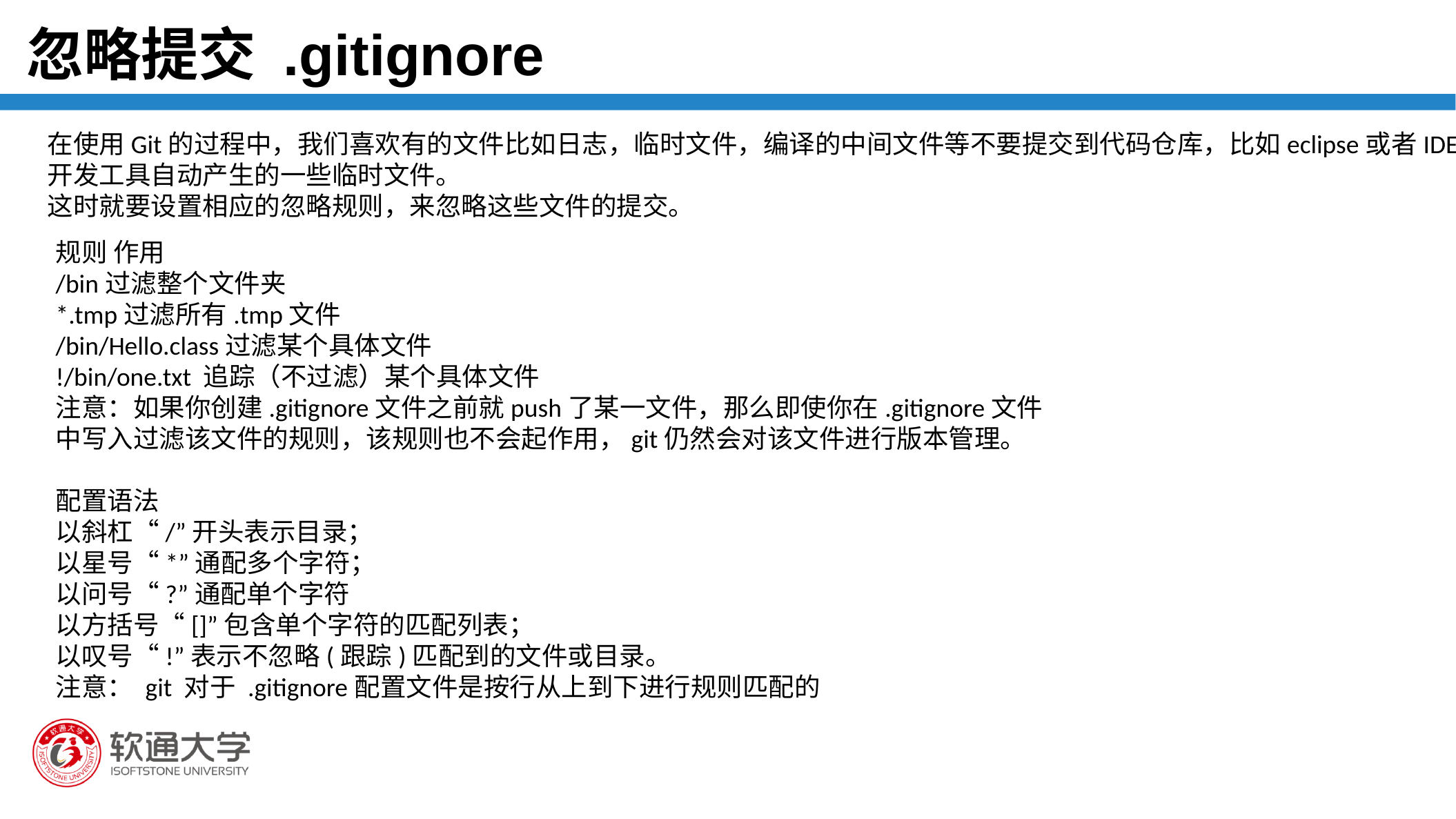

忽略提交 .gitignore

在使用Git的过程中，我们喜欢有的文件比如日志，临时文件，编译的中间文件等不要提交到代码仓库，比如eclipse或者IDEA
开发工具自动产生的一些临时文件。
这时就要设置相应的忽略规则，来忽略这些文件的提交。
规则 作用
/bin过滤整个文件夹
*.tmp过滤所有.tmp文件
/bin/Hello.class过滤某个具体文件
!/bin/one.txt 追踪（不过滤）某个具体文件
注意：如果你创建.gitignore文件之前就push了某一文件，那么即使你在.gitignore文件中写入过滤该文件的规则，该规则也不会起作用，git仍然会对该文件进行版本管理。

配置语法
以斜杠“/”开头表示目录；
以星号“*”通配多个字符；
以问号“?”通配单个字符
以方括号“[]”包含单个字符的匹配列表；
以叹号“!”表示不忽略(跟踪)匹配到的文件或目录。
注意： git 对于 .gitignore配置文件是按行从上到下进行规则匹配的